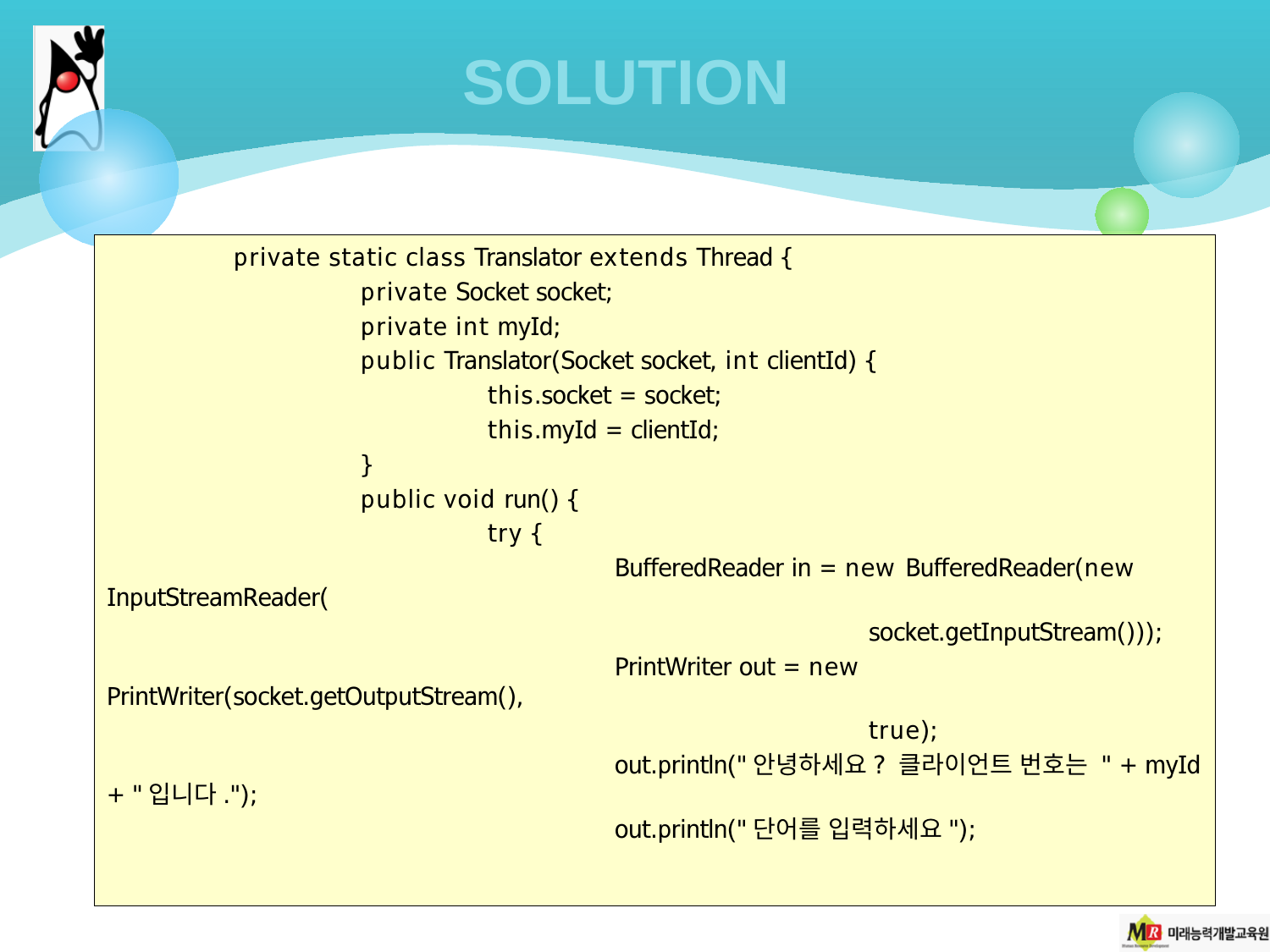

# SOLUTION
	private static class Translator extends Thread {
		private Socket socket;
		private int myId;
		public Translator(Socket socket, int clientId) {
			this.socket = socket;
			this.myId = clientId;
		}
		public void run() {
			try {
				BufferedReader in = new BufferedReader(new InputStreamReader(
						socket.getInputStream()));
				PrintWriter out = new PrintWriter(socket.getOutputStream(),
						true);
				out.println("안녕하세요? 클라이언트 번호는 " + myId + "입니다.");
				out.println("단어를 입력하세요");